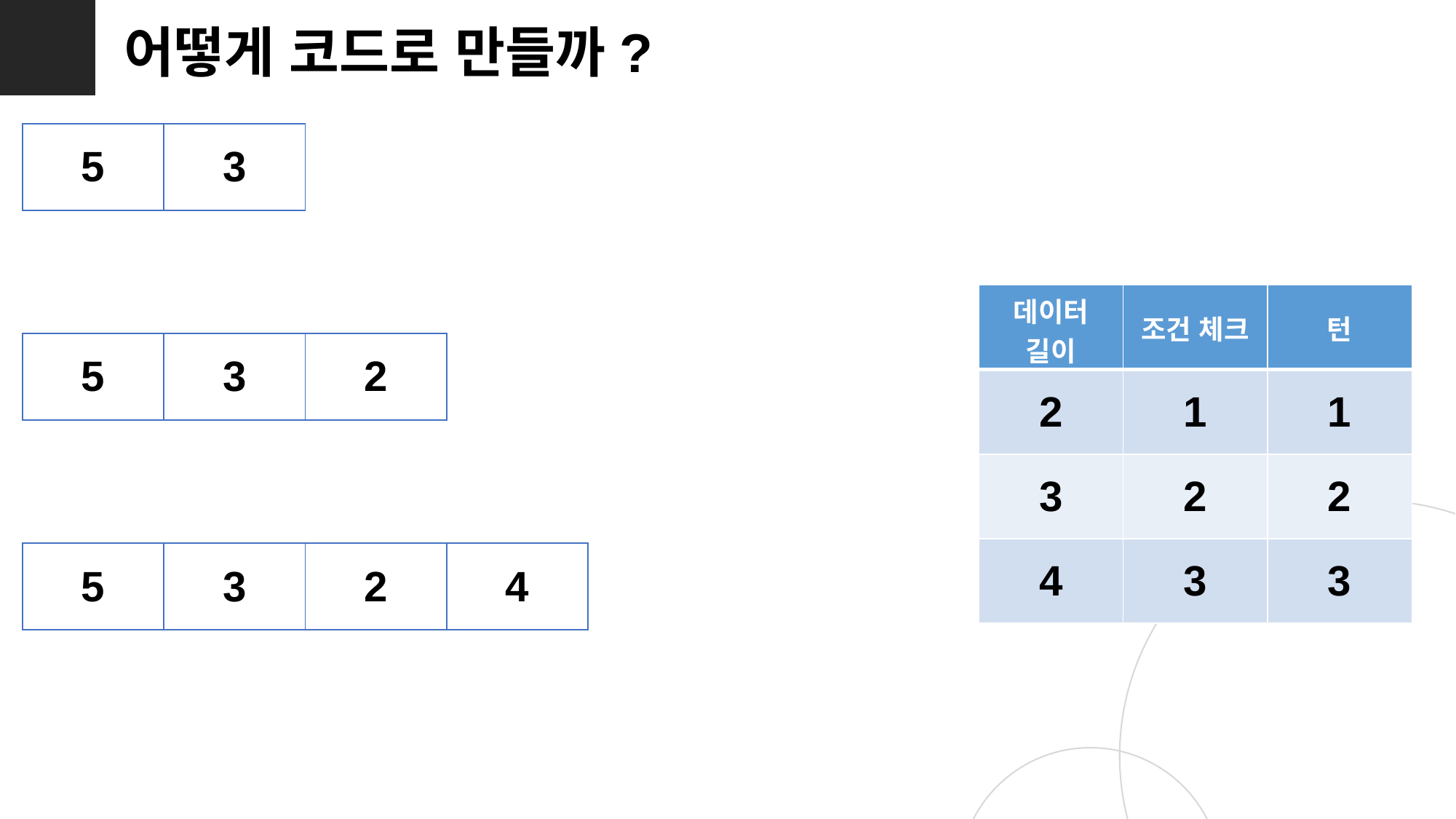

어떻게 코드로 만들까?
| 5 | 3 |
| --- | --- |
| 데이터 길이 | 조건 체크 | 턴 |
| --- | --- | --- |
| 2 | 1 | 1 |
| 3 | 2 | 2 |
| 4 | 3 | 3 |
| 5 | 3 | 2 |
| --- | --- | --- |
| 5 | 3 | 2 | 4 |
| --- | --- | --- | --- |